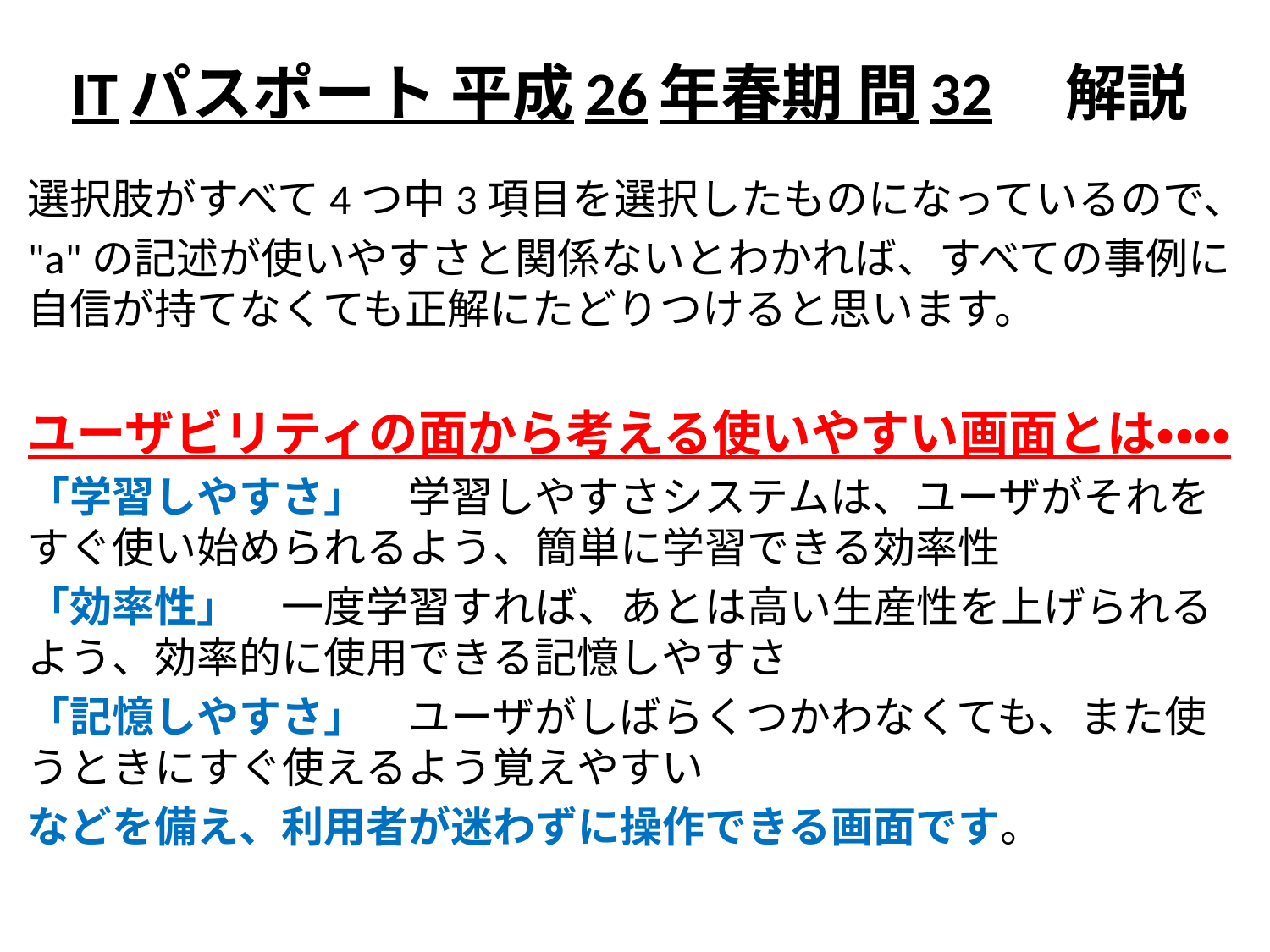

# ITパスポート 平成26年春期 問32　解説
選択肢がすべて4つ中3項目を選択したものになっているので、
"a"の記述が使いやすさと関係ないとわかれば、すべての事例に自信が持てなくても正解にたどりつけると思います。

ユーザビリティの面から考える使いやすい画面とは・・・・
「学習しやすさ」　学習しやすさシステムは、ユーザがそれをすぐ使い始められるよう、簡単に学習できる効率性
「効率性」　一度学習すれば、あとは高い生産性を上げられるよう、効率的に使用できる記憶しやすさ
「記憶しやすさ」　ユーザがしばらくつかわなくても、また使うときにすぐ使えるよう覚えやすい
などを備え、利用者が迷わずに操作できる画面です。